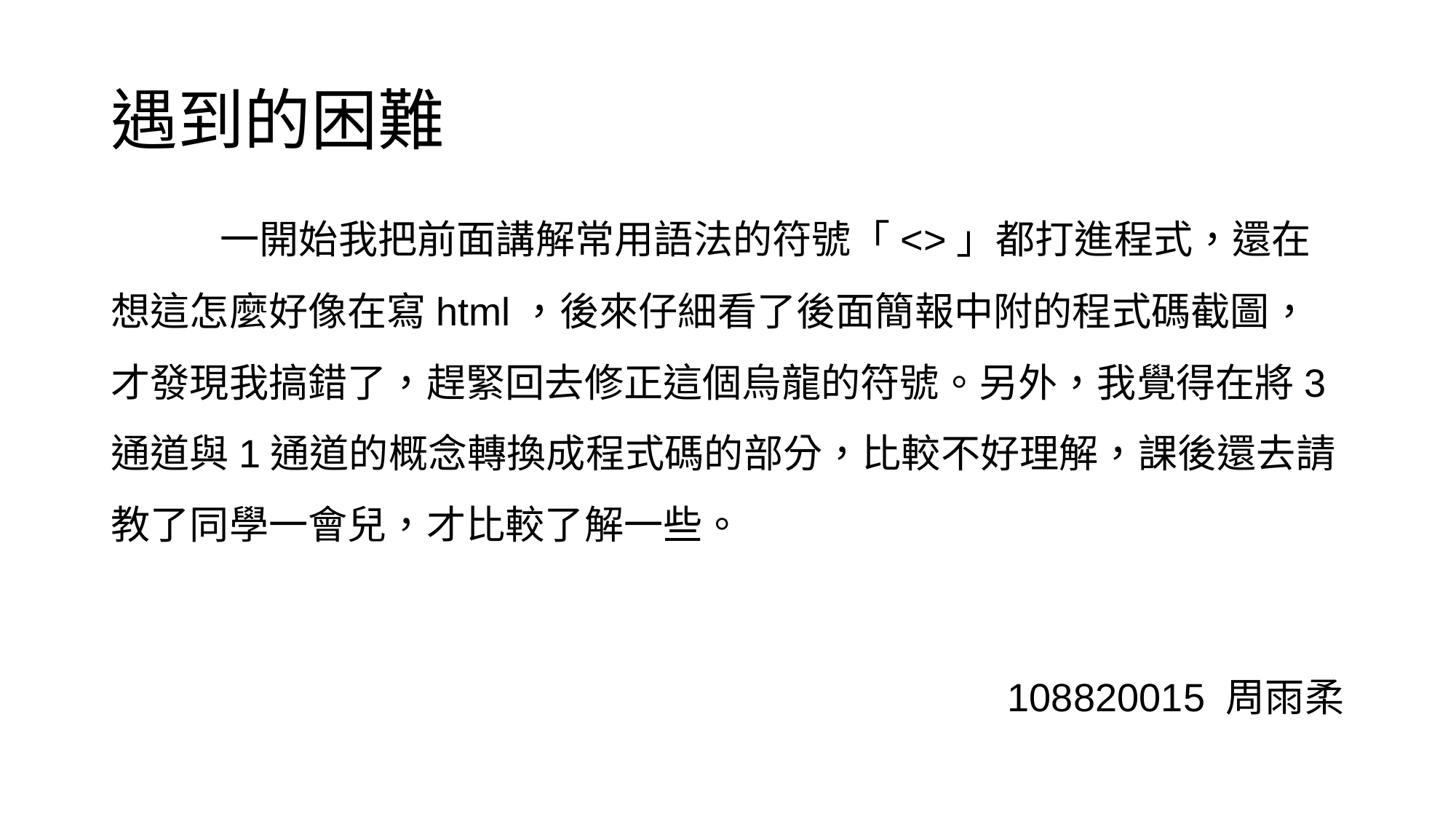

# 遇到的困難
	一開始我把前面講解常用語法的符號「<>」都打進程式，還在想這怎麼好像在寫html，後來仔細看了後面簡報中附的程式碼截圖，才發現我搞錯了，趕緊回去修正這個烏龍的符號。另外，我覺得在將3通道與1通道的概念轉換成程式碼的部分，比較不好理解，課後還去請教了同學一會兒，才比較了解一些。

108820015 周雨柔